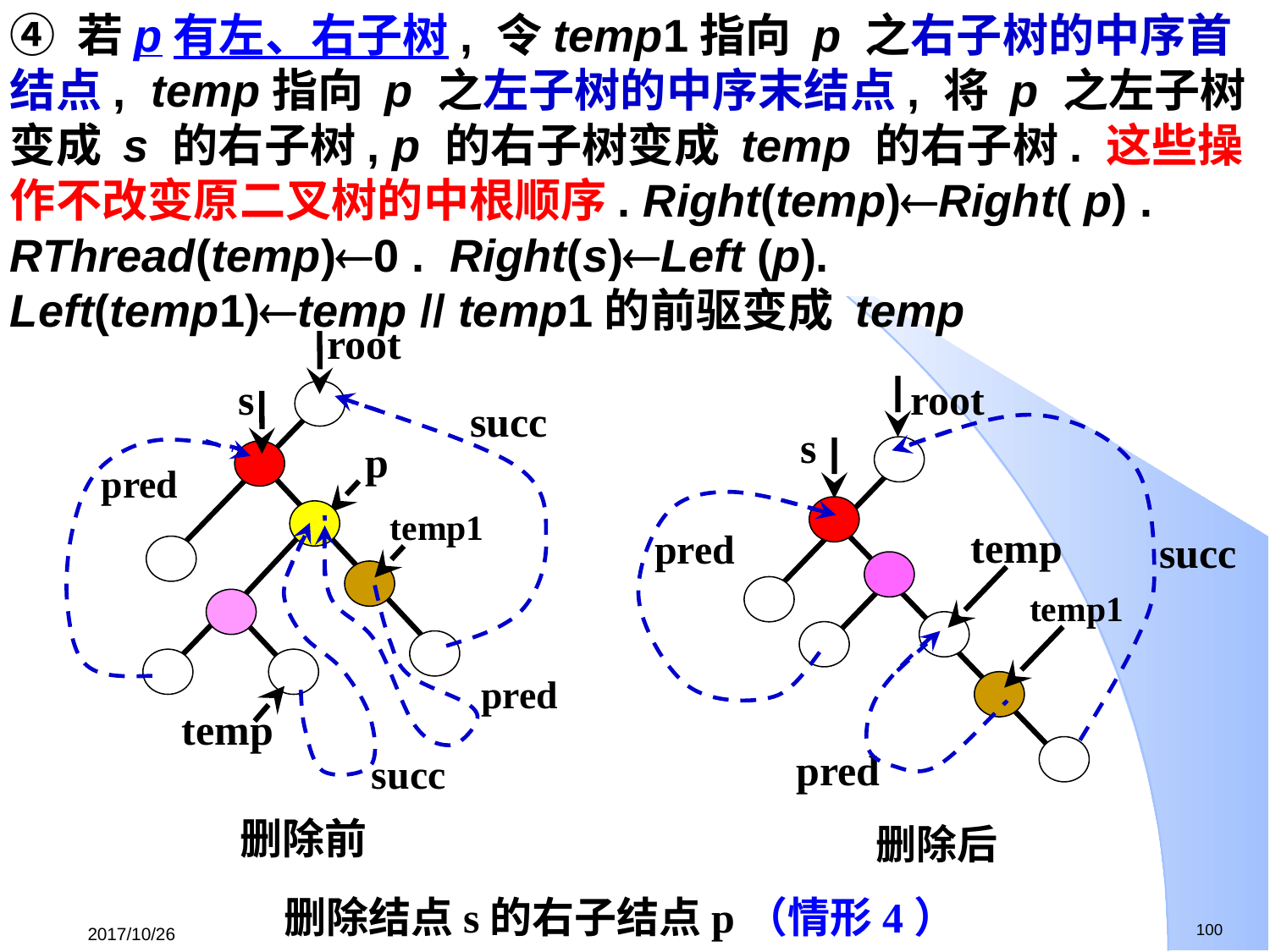

④ 若p有左、右子树, 令temp1指向 p 之右子树的中序首结点,  temp指向 p 之左子树的中序末结点, 将 p 之左子树变成 s 的右子树, p 的右子树变成 temp 的右子树. 这些操作不改变原二叉树的中根顺序. Right(temp)←Right( p) .  RThread(temp)←0 .  Right(s)←Left (p). Left(temp1)←temp // temp1的前驱变成 temp

root

s

succ

p

pred

temp1

pred
temp
succ

root

s

temp
pred
succ

temp1

pred
删除后
删除前
删除结点s的右子结点p（情形4）